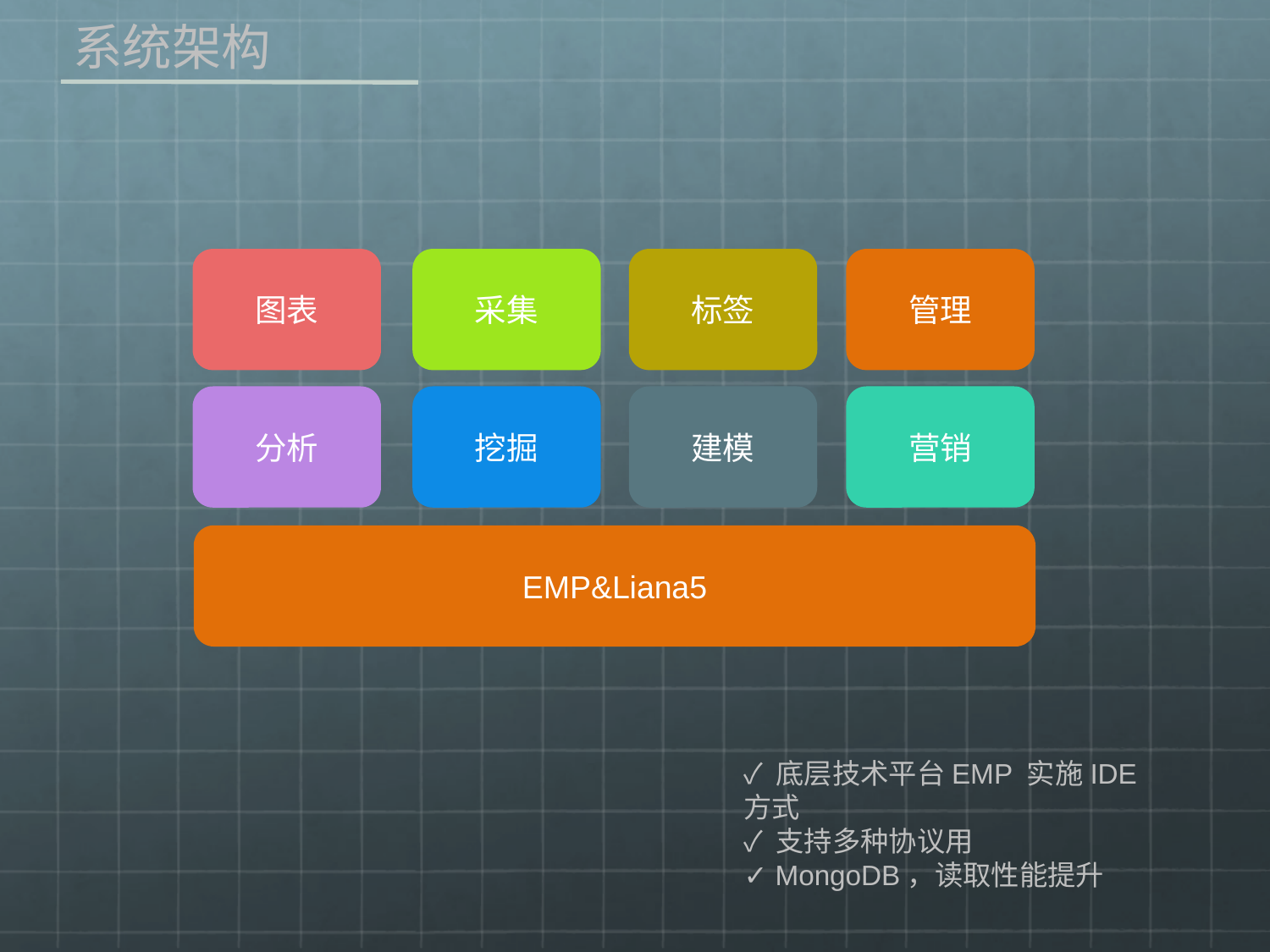

系统架构
图表
采集
标签
管理
分析
挖掘
建模
营销
EMP&Liana5
✓ 底层技术平台EMP 实施IDE方式
✓ 支持多种协议用
✓ MongoDB，读取性能提升